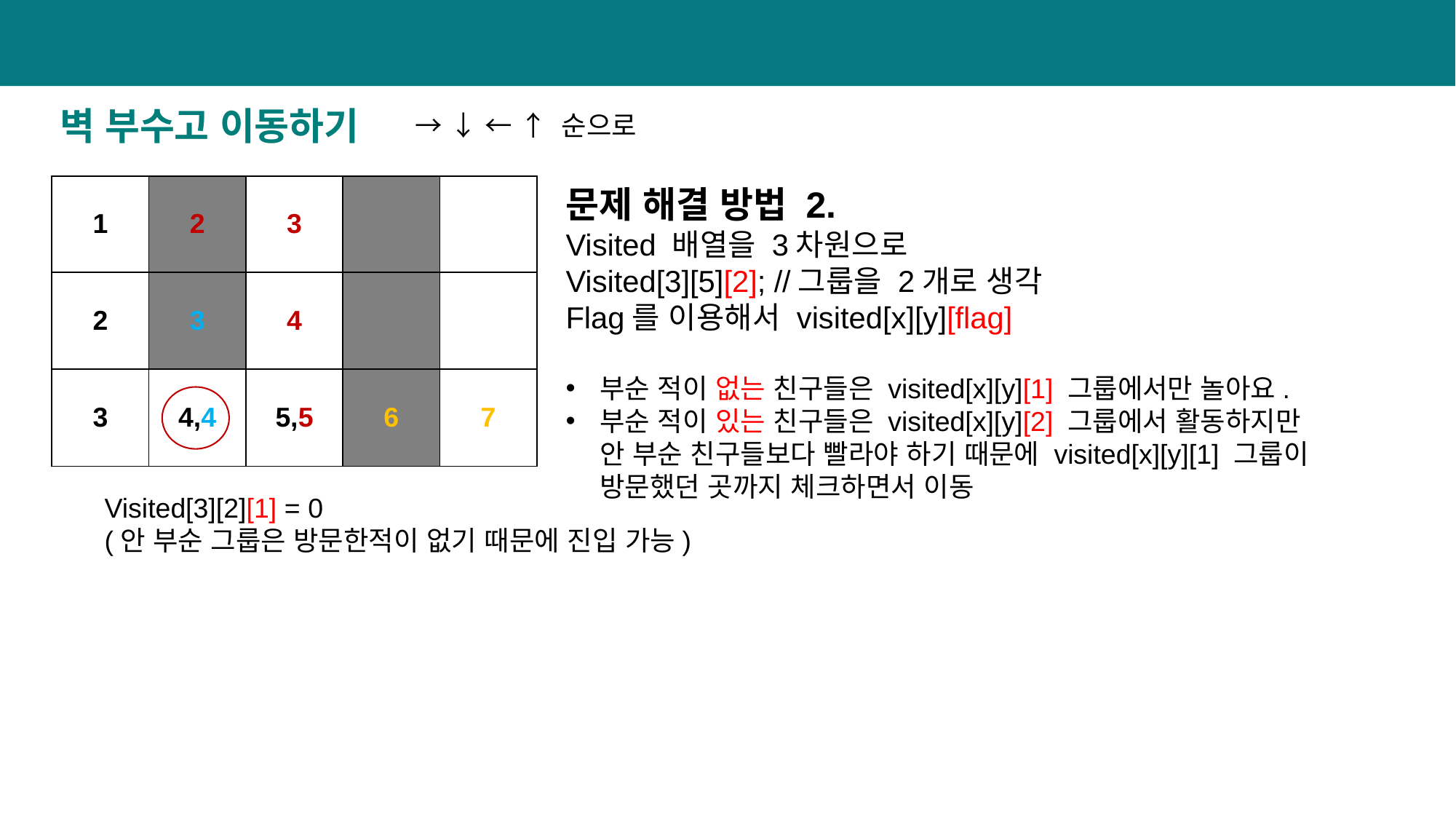

벽 부수고 이동하기
→ ↓ ← ↑ 순으로
| 1 | 2 | 3 |  |  |
| --- | --- | --- | --- | --- |
| 2 | 3 | 4 |  |  |
| 3 | 4,4 | 5,5 | 6 | 7 |
문제 해결 방법 2.
Visited 배열을 3차원으로
Visited[3][5][2]; //그룹을 2개로 생각
Flag를 이용해서 visited[x][y][flag]

부순 적이 없는 친구들은 visited[x][y][1] 그룹에서만 놀아요.
부순 적이 있는 친구들은 visited[x][y][2] 그룹에서 활동하지만
안 부순 친구들보다 빨라야 하기 때문에 visited[x][y][1] 그룹이 방문했던 곳까지 체크하면서 이동

Visited[3][2][1] = 0
(안 부순 그룹은 방문한적이 없기 때문에 진입 가능)